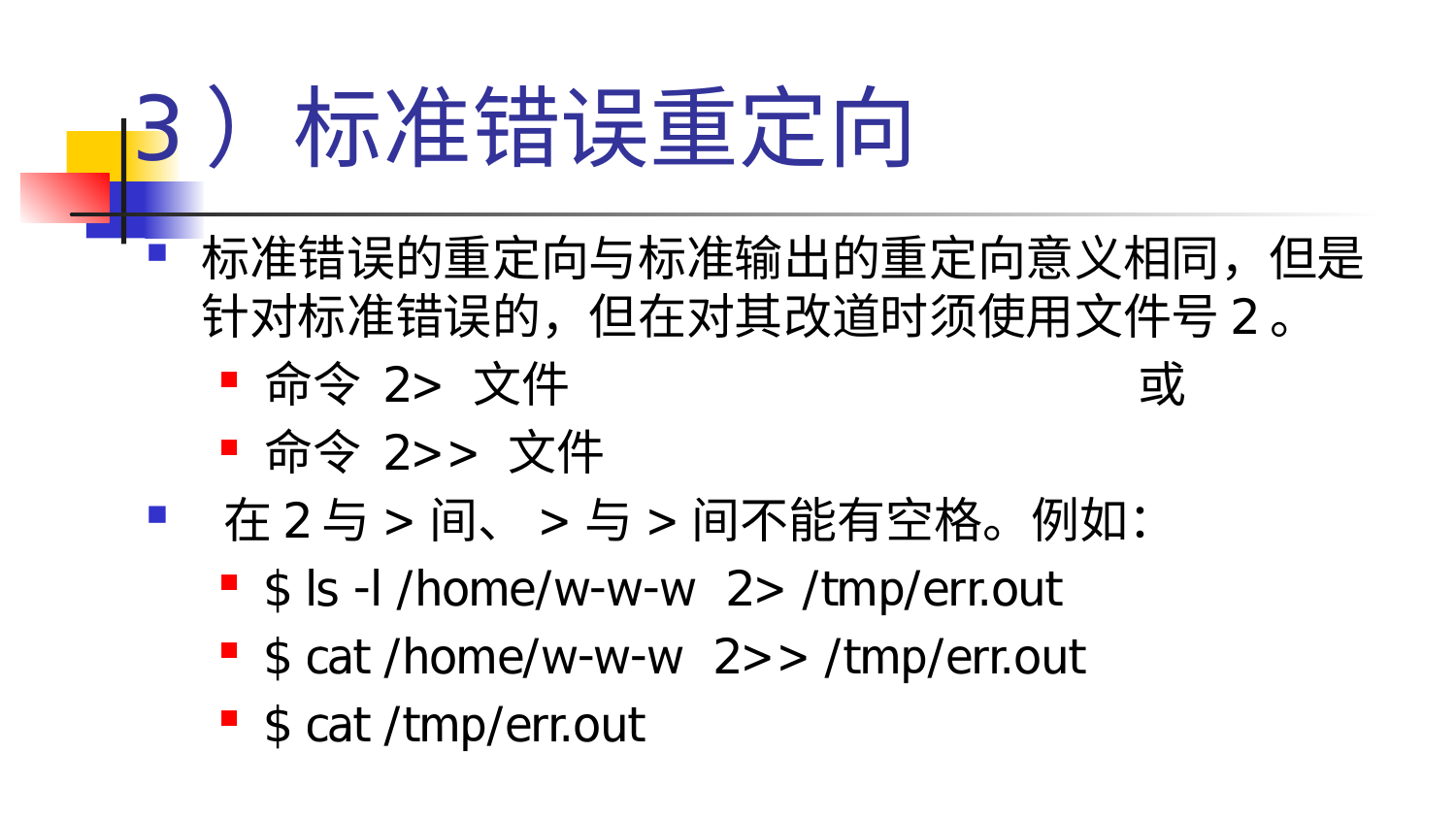

# 3）标准错误重定向
标准错误的重定向与标准输出的重定向意义相同，但是针对标准错误的，但在对其改道时须使用文件号2。
命令 2> 文件				或
命令 2>> 文件
 在2与>间、>与>间不能有空格。例如：
$ ls -l /home/w-w-w  2> /tmp/err.out
$ cat /home/w-w-w  2>> /tmp/err.out
$ cat /tmp/err.out